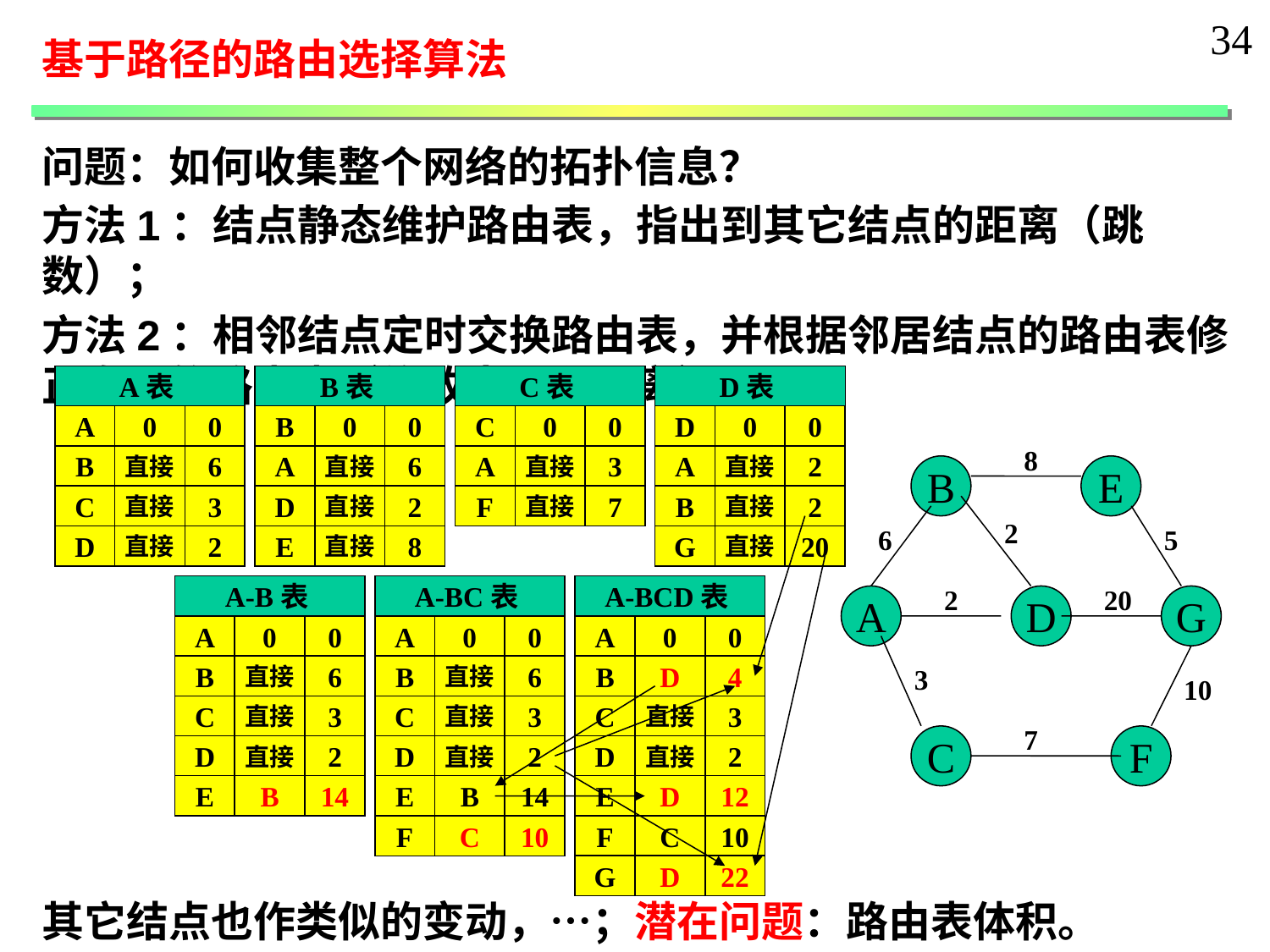

34
基于路径的路由选择算法

问题：如何收集整个网络的拓扑信息？
方法1：结点静态维护路由表，指出到其它结点的距离（跳数）；
方法2：相邻结点定时交换路由表，并根据邻居结点的路由表修正自己的路由表（修改出口和距离）。
A表
B表
C表
D表
A
0
0
B
0
0
C
0
0
D
0
0
8
B
直接
6
A
直接
6
A
直接
3
A
直接
2
B
E

C
直接
3
D
直接
2
F
直接
7
B
直接
2

2

6
5
D
直接
2
E
直接
8
G
直接
20

A-B表
A-BC表
A-BCD表
2
20
A
D
G
A
0
0
A
0
0
A
0
0

B
直接
6
B
直接
6
B
D
4
3
10

C
直接
3
C
直接
3
C
直接
3
7
C
F
D
直接
2
D
直接
2
D
直接
2

E
B
14
E
B
14
E
D
12
F
C
10
F
C
10
G
D
22
其它结点也作类似的变动，…；潜在问题：路由表体积。